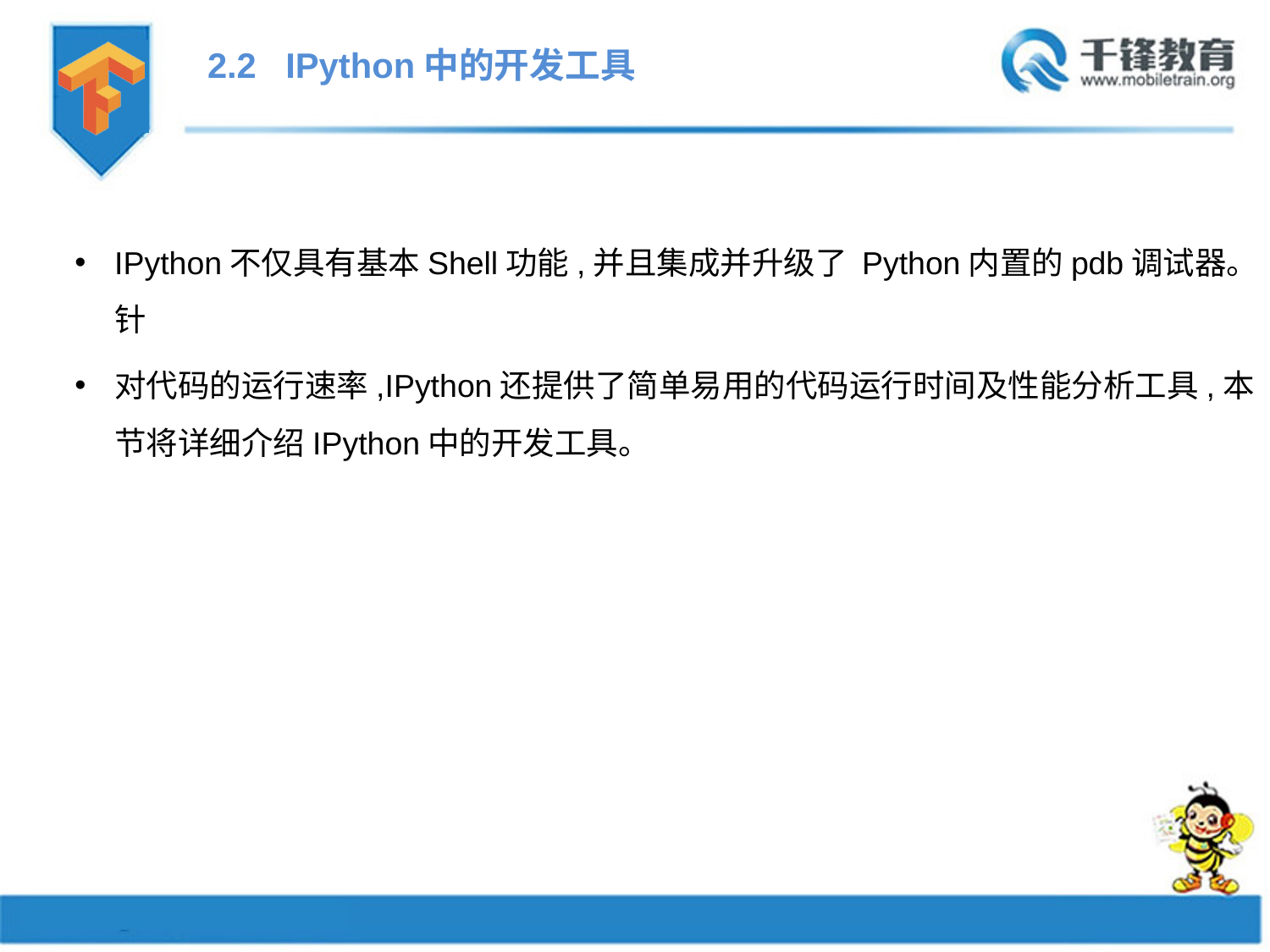

2.2   IPython中的开发工具
IPython不仅具有基本Shell功能,并且集成并升级了 Python内置的pdb调试器。针
对代码的运行速率,IPython还提供了简单易用的代码运行时间及性能分析工具,本节将详细介绍IPython中的开发工具。